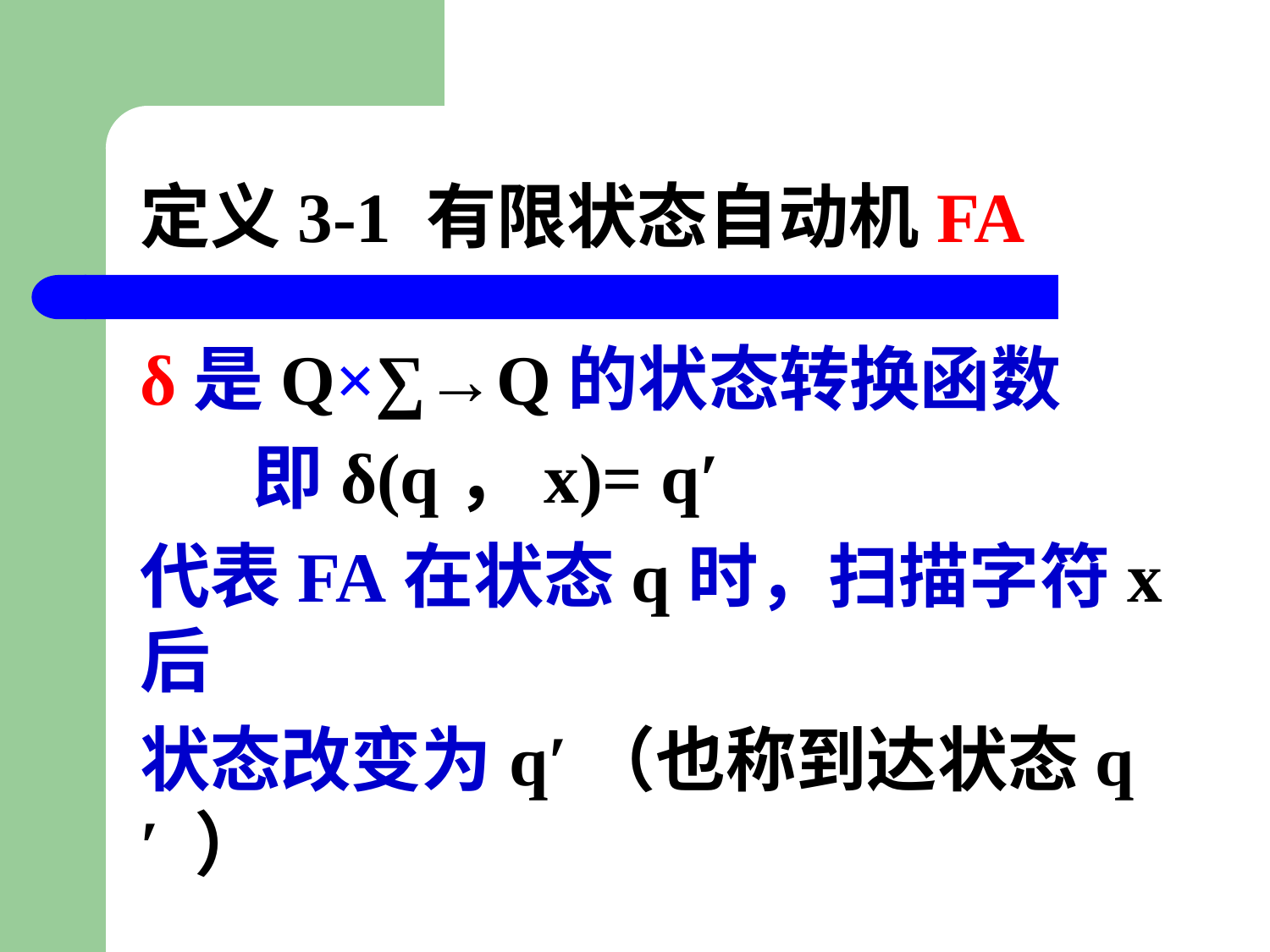

# 定义3-1 有限状态自动机FA
δ是Q×∑→Q的状态转换函数
      即δ(q，x)= q′
代表FA在状态q时，扫描字符x后
状态改变为q′（也称到达状态q′ ）